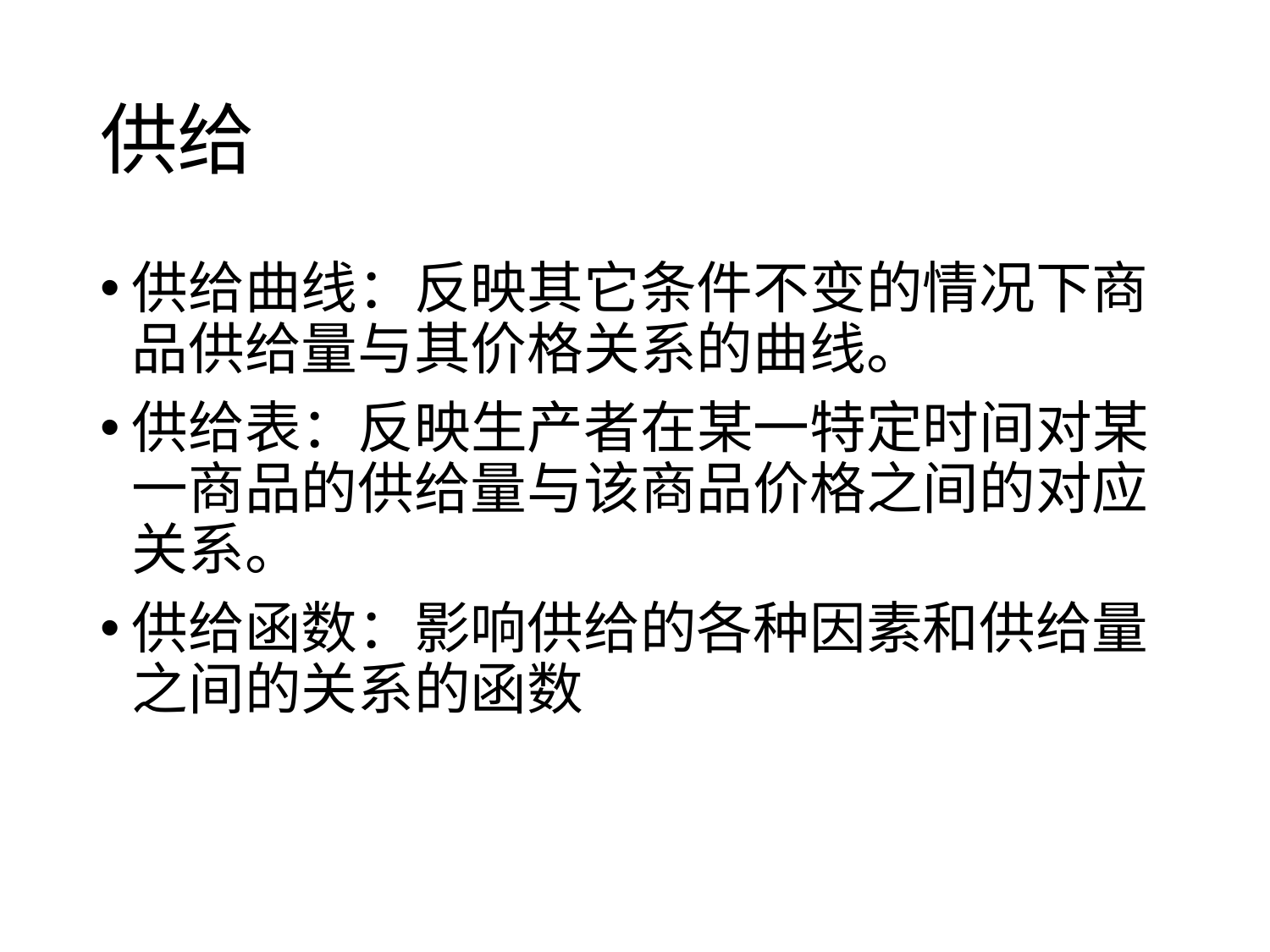

# 供给
供给曲线：反映其它条件不变的情况下商品供给量与其价格关系的曲线。
供给表：反映生产者在某一特定时间对某一商品的供给量与该商品价格之间的对应关系。
供给函数：影响供给的各种因素和供给量之间的关系的函数